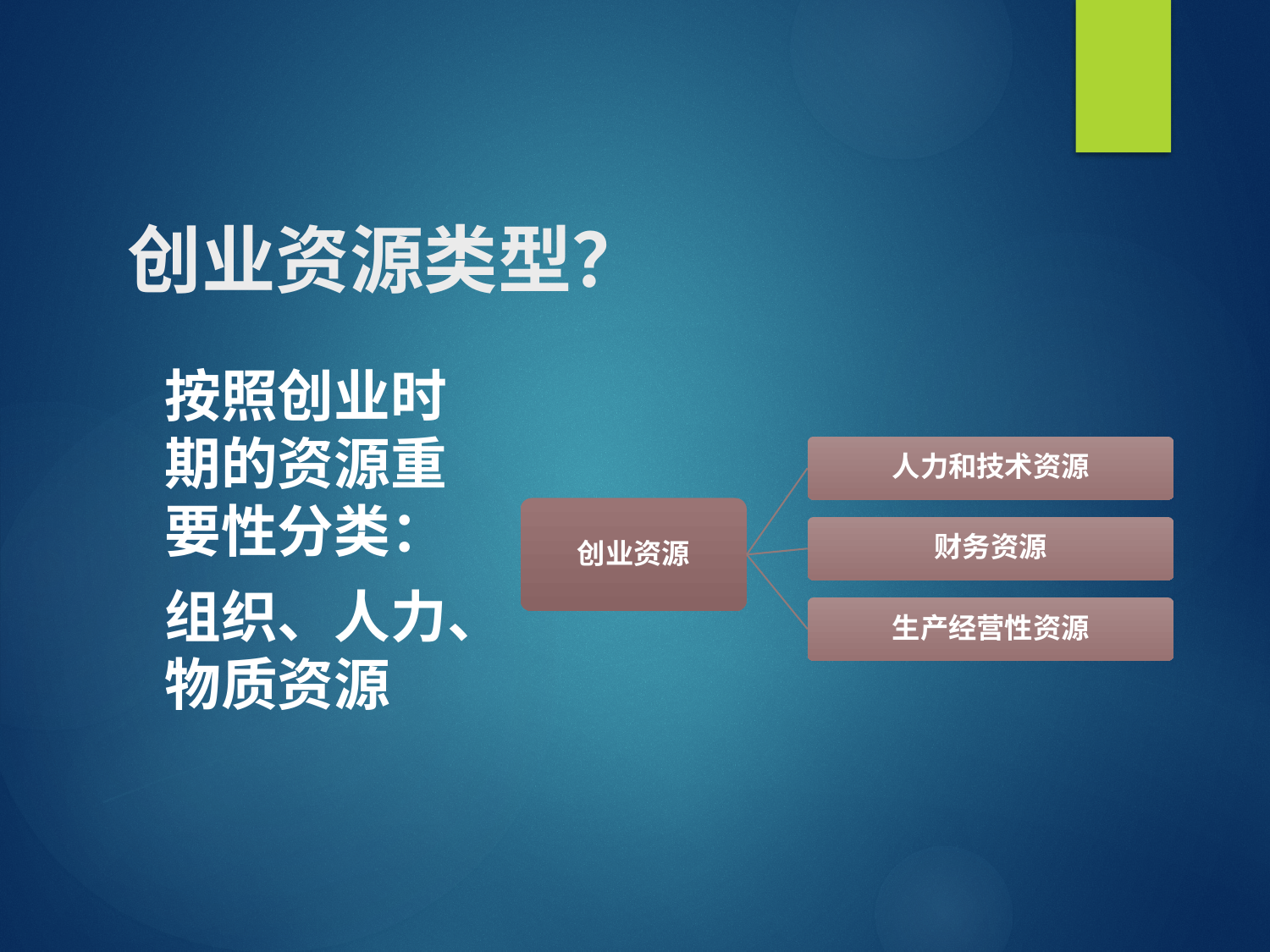

# 创业资源类型？
按照创业时期的资源重要性分类：
组织、人力、物质资源

人力和技术资源

创业资源

财务资源

生产经营性资源